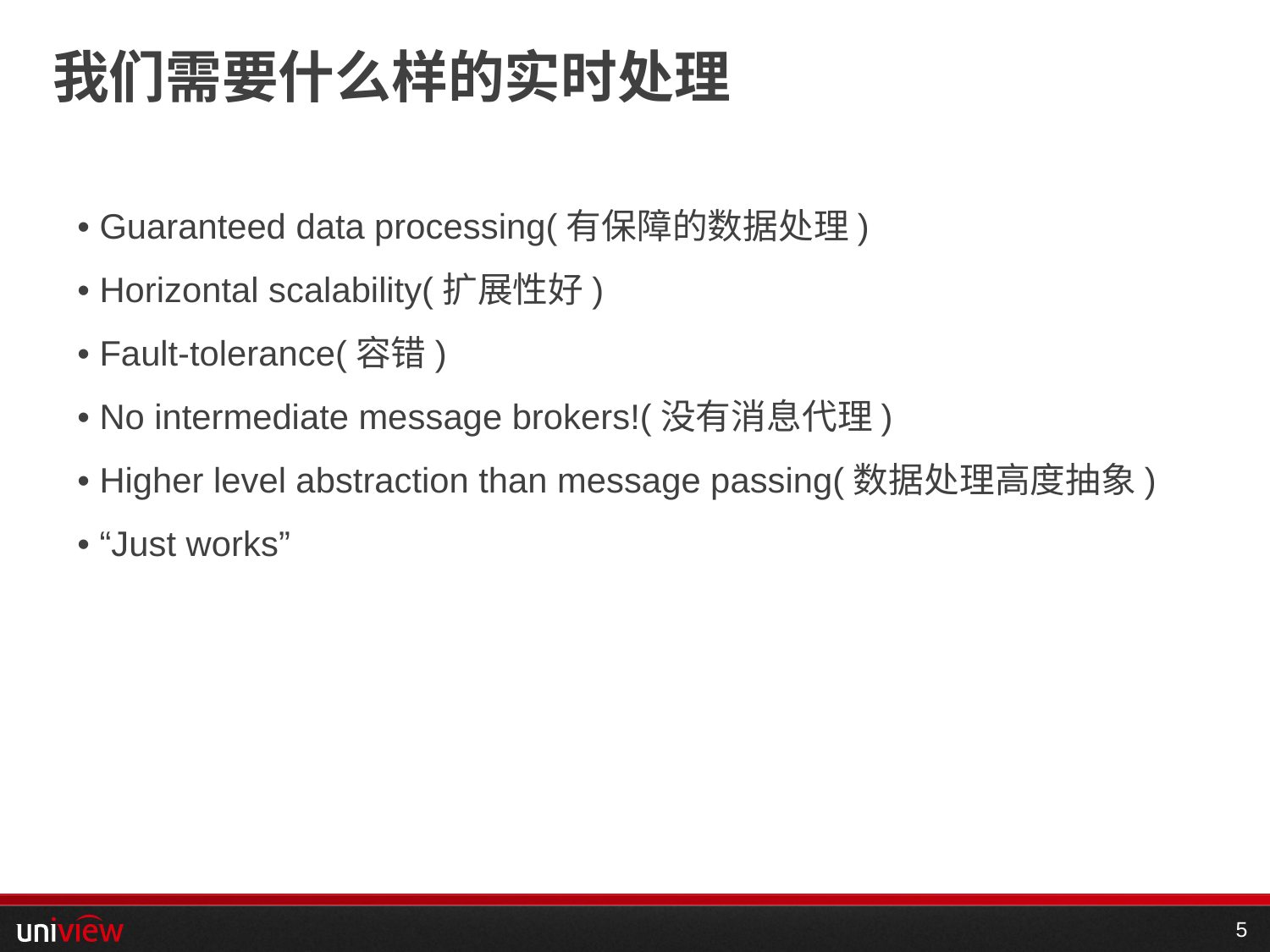

# 我们需要什么样的实时处理
• Guaranteed data processing(有保障的数据处理)
• Horizontal scalability(扩展性好)
• Fault-tolerance(容错)
• No intermediate message brokers!(没有消息代理)
• Higher level abstraction than message passing(数据处理高度抽象)
• “Just works”